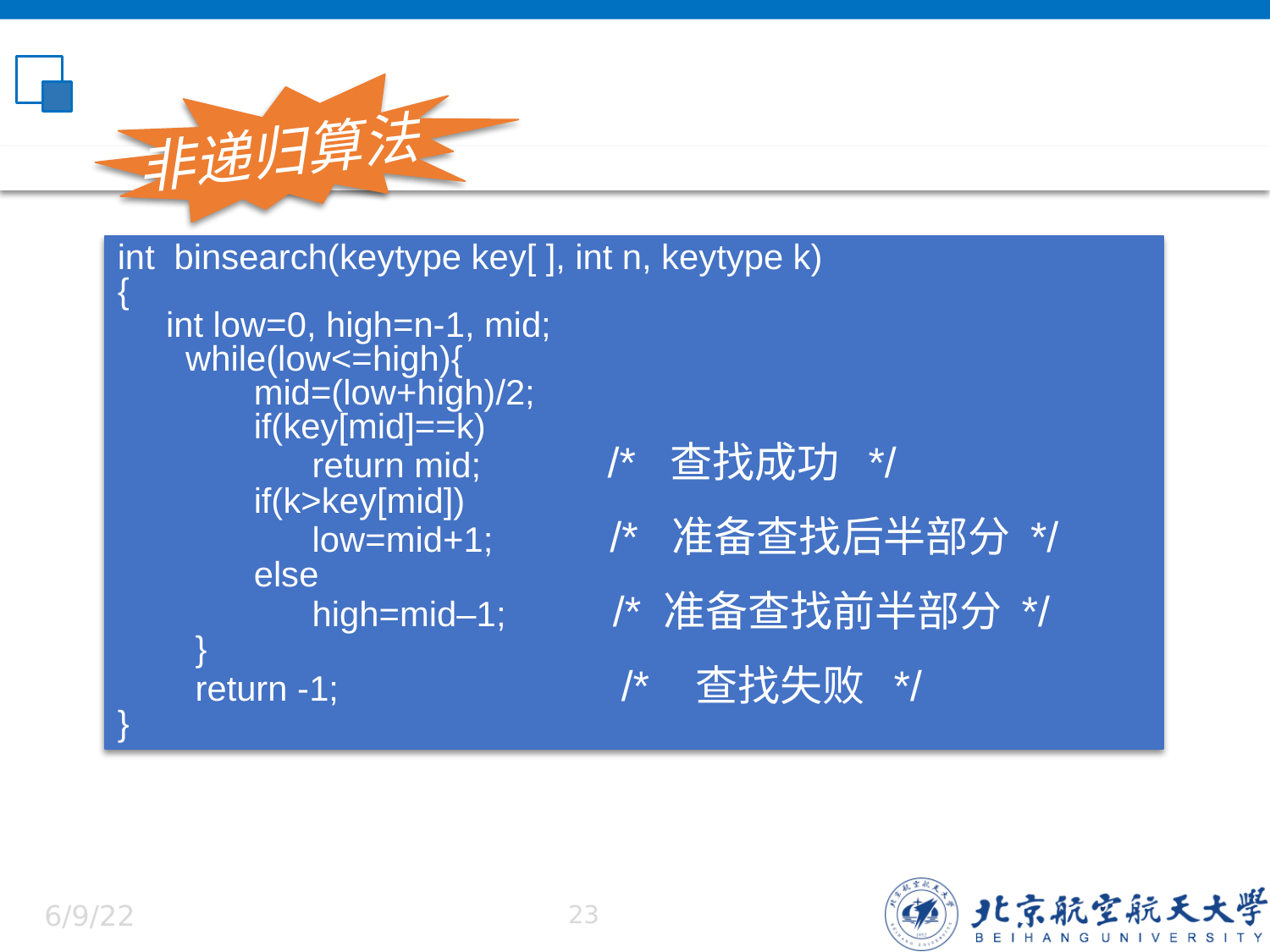

非递归算法
int  binsearch(keytype key[ ], int n, keytype k)
{
     int low=0, high=n-1, mid;
       while(low<=high){
              mid=(low+high)/2;
              if(key[mid]==k)
                    return mid;             /*  查找成功  */
              if(k>key[mid])
                    low=mid+1;            /*  准备查找后半部分 */
              else
                    high=mid–1;           /* 准备查找前半部分 */
        }
        return -1;                             /*   查找失败  */
}
6/9/22
23